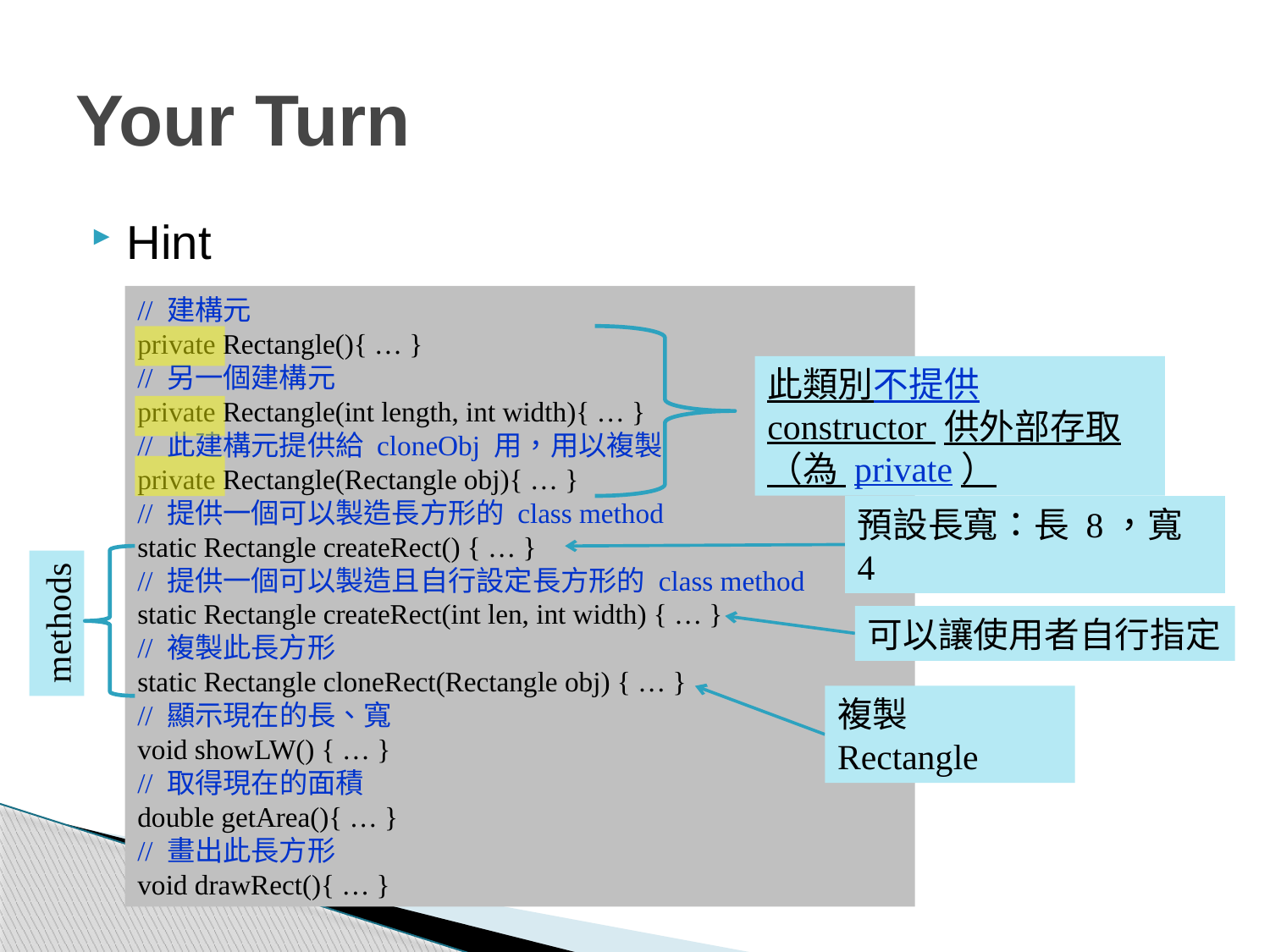

# Your Turn
Hint
// 建構元
private Rectangle(){ … }
// 另一個建構元
private Rectangle(int length, int width){ … }
// 此建構元提供給 cloneObj 用，用以複製
private Rectangle(Rectangle obj){ … }
// 提供一個可以製造長方形的 class method
static Rectangle createRect() { … }
// 提供一個可以製造且自行設定長方形的 class method
static Rectangle createRect(int len, int width) { … }
// 複製此長方形
static Rectangle cloneRect(Rectangle obj) { … }
// 顯示現在的長、寬
void showLW() { … }
// 取得現在的面積
double getArea(){ … }
// 畫出此長方形
void drawRect(){ … }

此類別不提供 constructor 供外部存取（為 private）

預設長寬：長 8，寬 4

methods
可以讓使用者自行指定
複製 Rectangle